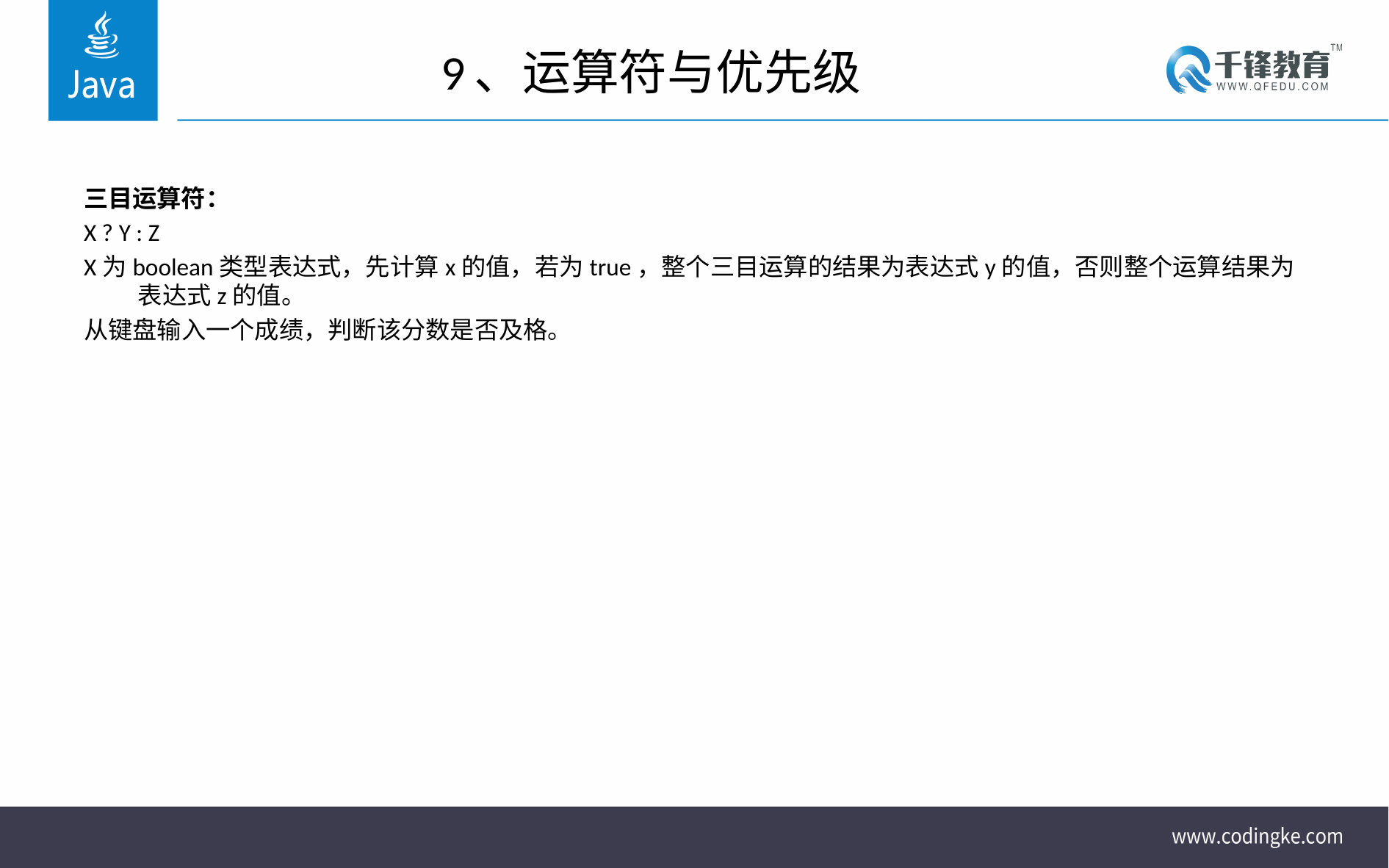

# 9、运算符与优先级
三目运算符：
X ? Y : Z
X为boolean类型表达式，先计算x的值，若为true，整个三目运算的结果为表达式y的值，否则整个运算结果为表达式z的值。
从键盘输入一个成绩，判断该分数是否及格。